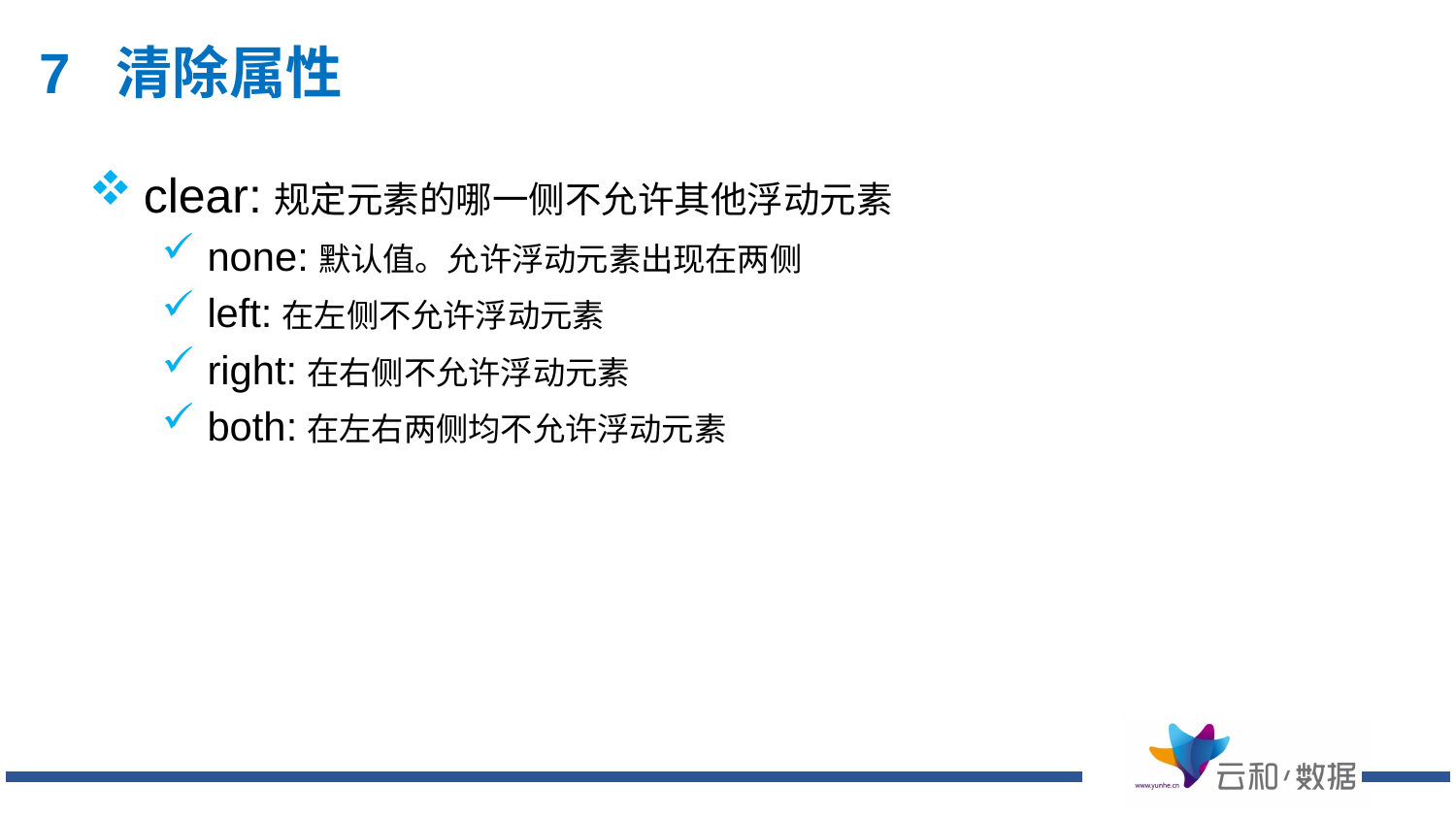

# 7  清除属性
clear:规定元素的哪一侧不允许其他浮动元素
none:默认值。允许浮动元素出现在两侧
left:在左侧不允许浮动元素
right:在右侧不允许浮动元素
both:在左右两侧均不允许浮动元素
17